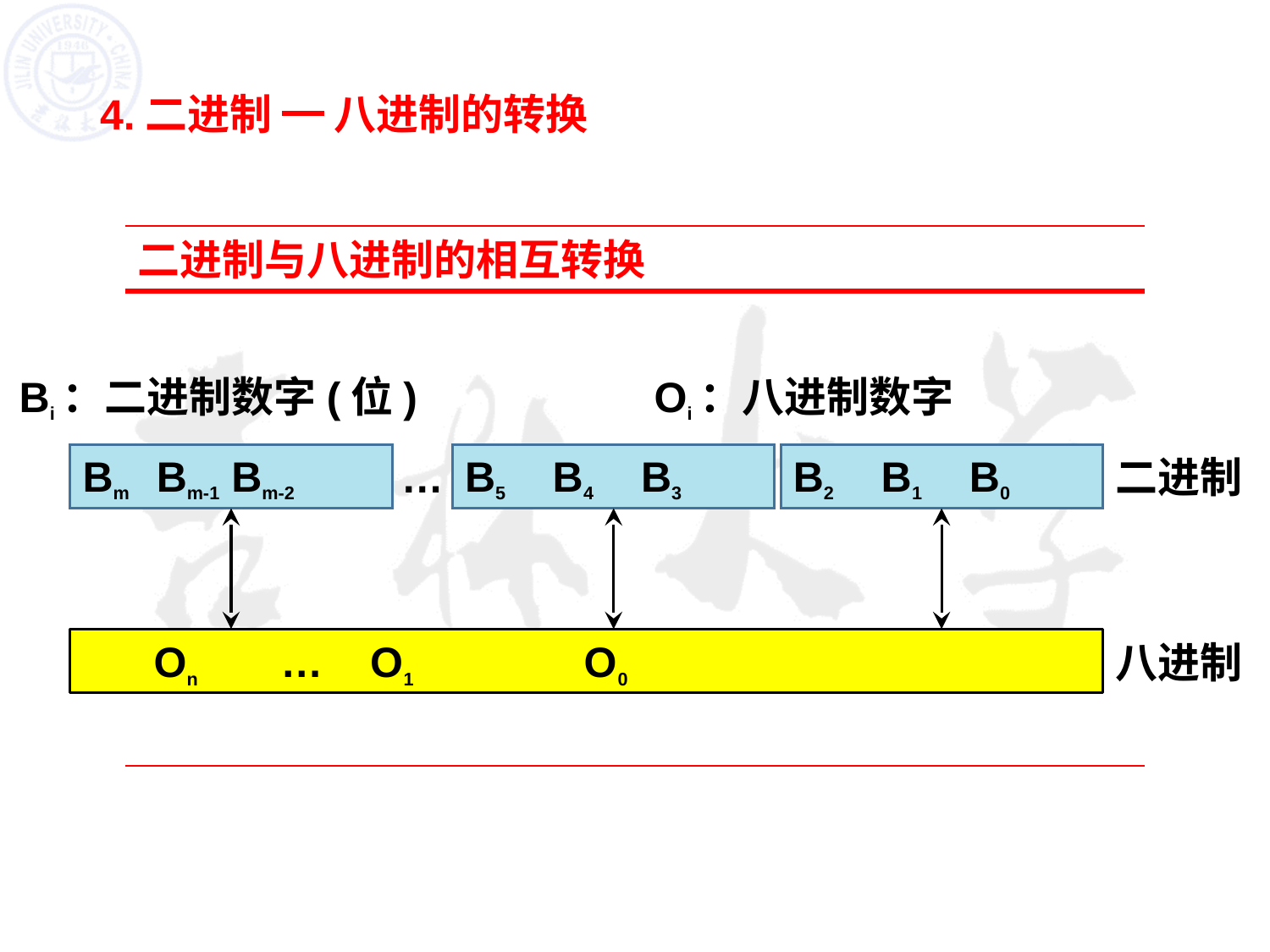

4.二进制 ━ 八进制的转换

二进制与八进制的相互转换
Bi：二进制数字(位)		Oi：八进制数字
…
二进制
Bm    Bm-1 Bm-2
B5    B4    B3
B2    B1    B0
      On	      …    O1               O0
八进制